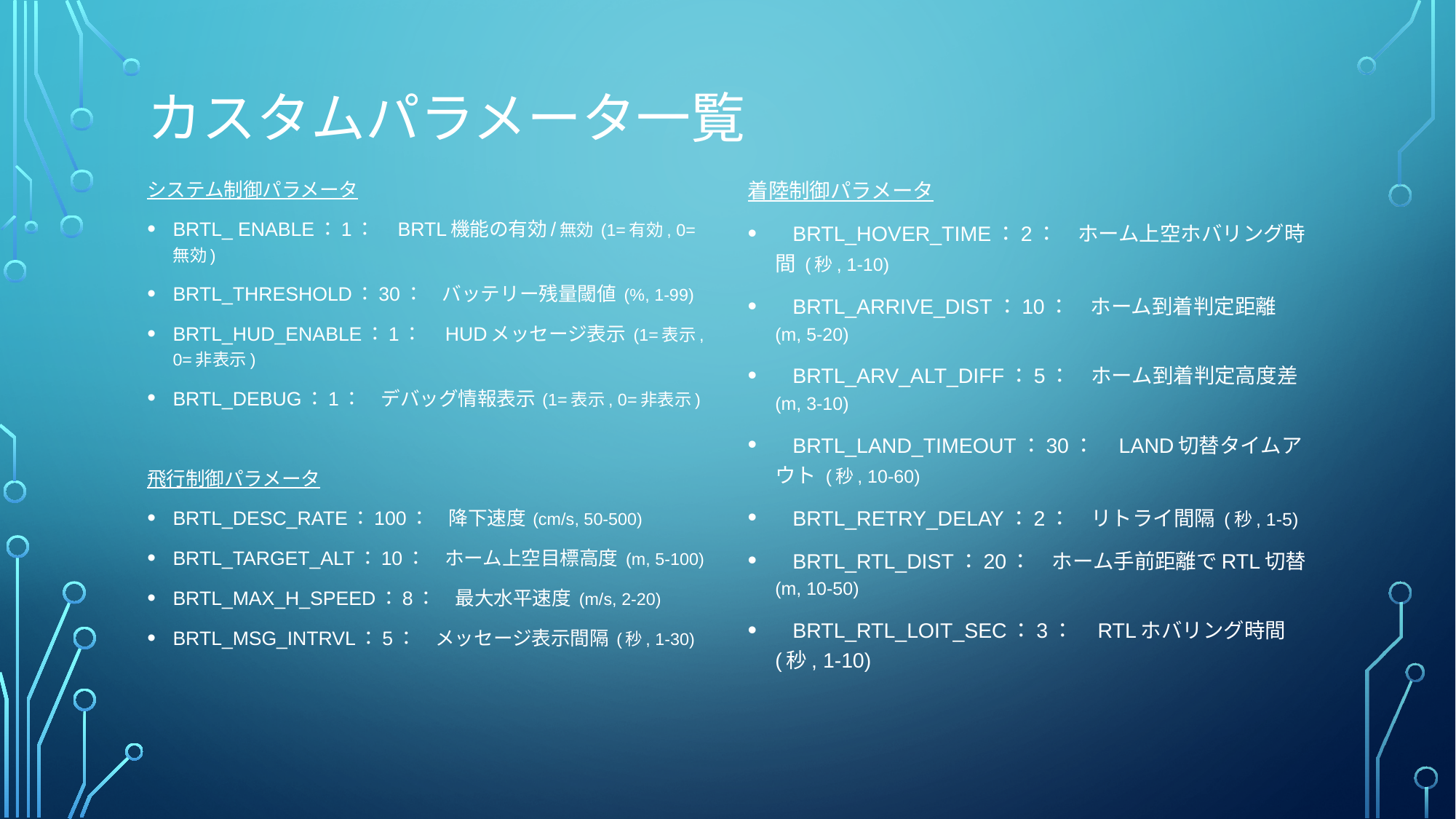

# カスタムパラメータ一覧
システム制御パラメータ
BRTL_ ENABLE：1：　BRTL機能の有効/無効 (1=有効, 0=無効)
BRTL_THRESHOLD：30：　バッテリー残量閾値 (%, 1-99)
BRTL_HUD_ENABLE：1：　HUDメッセージ表示 (1=表示, 0=非表示)
BRTL_DEBUG：1：　デバッグ情報表示 (1=表示, 0=非表示)

飛行制御パラメータ
BRTL_DESC_RATE：100：　降下速度 (cm/s, 50-500)
BRTL_TARGET_ALT：10：　ホーム上空目標高度 (m, 5-100)
BRTL_MAX_H_SPEED：8：　最大水平速度 (m/s, 2-20)
BRTL_MSG_INTRVL：5：　メッセージ表示間隔 (秒, 1-30)
着陸制御パラメータ
   BRTL_HOVER_TIME：2：　ホーム上空ホバリング時間 (秒, 1-10)
   BRTL_ARRIVE_DIST：10：　ホーム到着判定距離 (m, 5-20)
   BRTL_ARV_ALT_DIFF：5：　ホーム到着判定高度差 (m, 3-10)
   BRTL_LAND_TIMEOUT：30：　LAND切替タイムアウト (秒, 10-60)
   BRTL_RETRY_DELAY：2：　リトライ間隔 (秒, 1-5)
   BRTL_RTL_DIST：20：　ホーム手前距離でRTL切替 (m, 10-50)
   BRTL_RTL_LOIT_SEC：3：　RTLホバリング時間 (秒, 1-10)